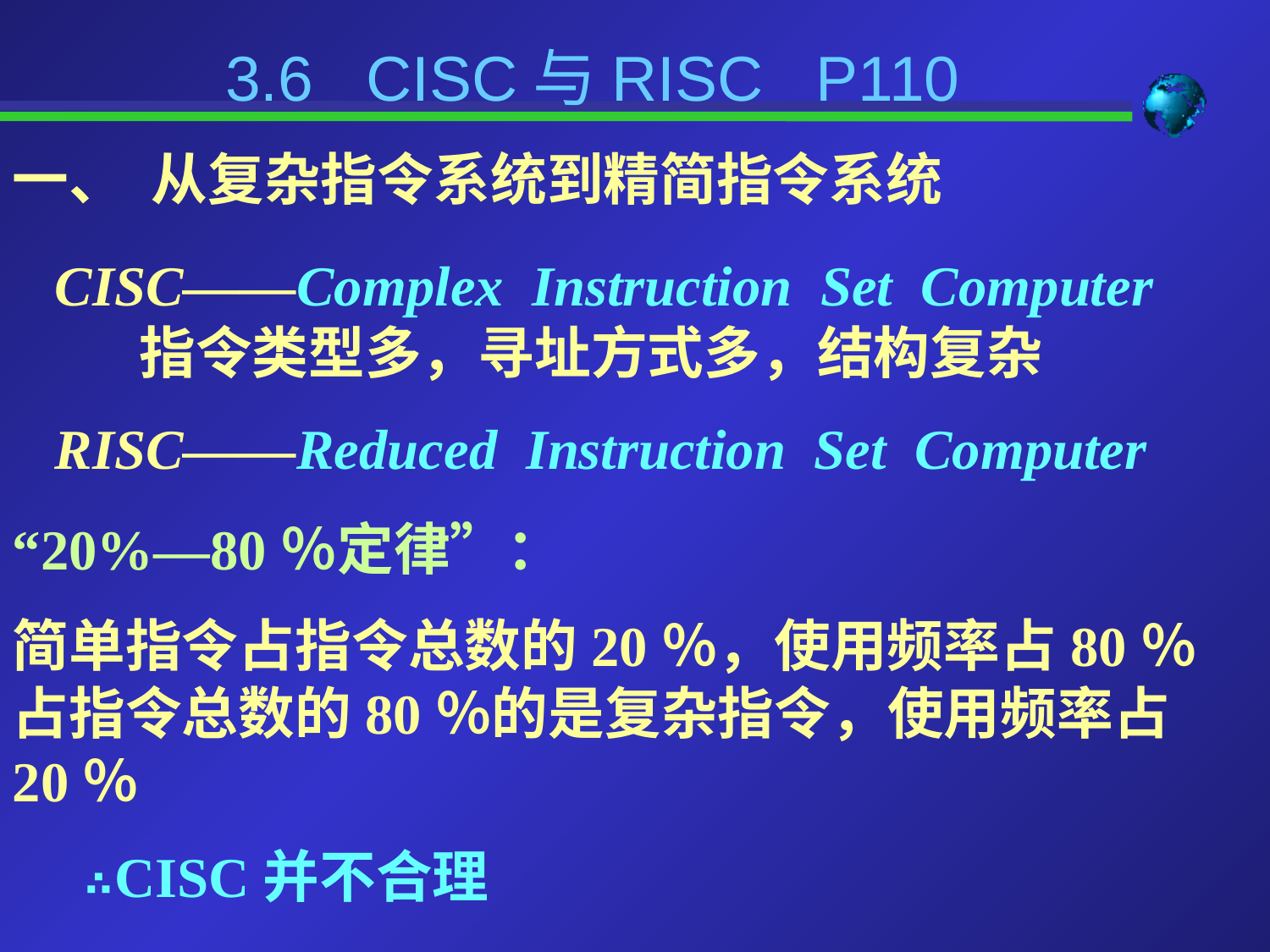

3.6   CISC与RISC   P110
一、  从复杂指令系统到精简指令系统
CISC——Complex  Instruction  Set  Computer
     指令类型多，寻址方式多，结构复杂
RISC——Reduced  Instruction  Set  Computer
“20%—80％定律”：
简单指令占指令总数的20％，使用频率占80％
占指令总数的80％的是复杂指令，使用频率占20％
     ∴CISC并不合理
91